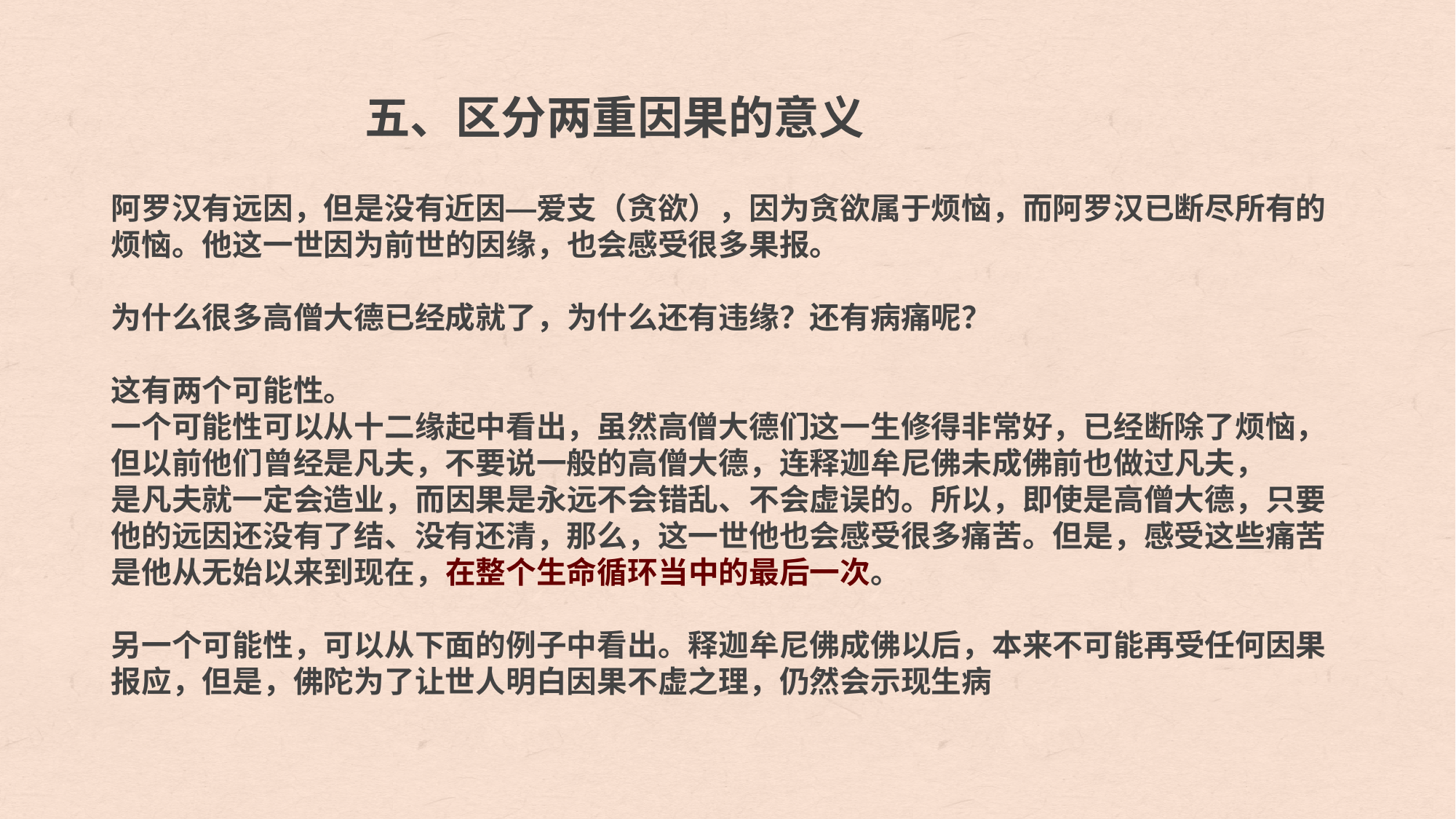

五、区分两重因果的意义
阿罗汉有远因，但是没有近因—爱支（贪欲），因为贪欲属于烦恼，而阿罗汉已断尽所有的烦恼。他这一世因为前世的因缘，也会感受很多果报。

为什么很多高僧大德已经成就了，为什么还有违缘？还有病痛呢？

这有两个可能性。
一个可能性可以从十二缘起中看出，虽然高僧大德们这一生修得非常好，已经断除了烦恼，但以前他们曾经是凡夫，不要说一般的高僧大德，连释迦牟尼佛未成佛前也做过凡夫，
是凡夫就一定会造业，而因果是永远不会错乱、不会虚误的。所以，即使是高僧大德，只要他的远因还没有了结、没有还清，那么，这一世他也会感受很多痛苦。但是，感受这些痛苦是他从无始以来到现在，在整个生命循环当中的最后一次。

另一个可能性，可以从下面的例子中看出。释迦牟尼佛成佛以后，本来不可能再受任何因果报应，但是，佛陀为了让世人明白因果不虚之理，仍然会示现生病